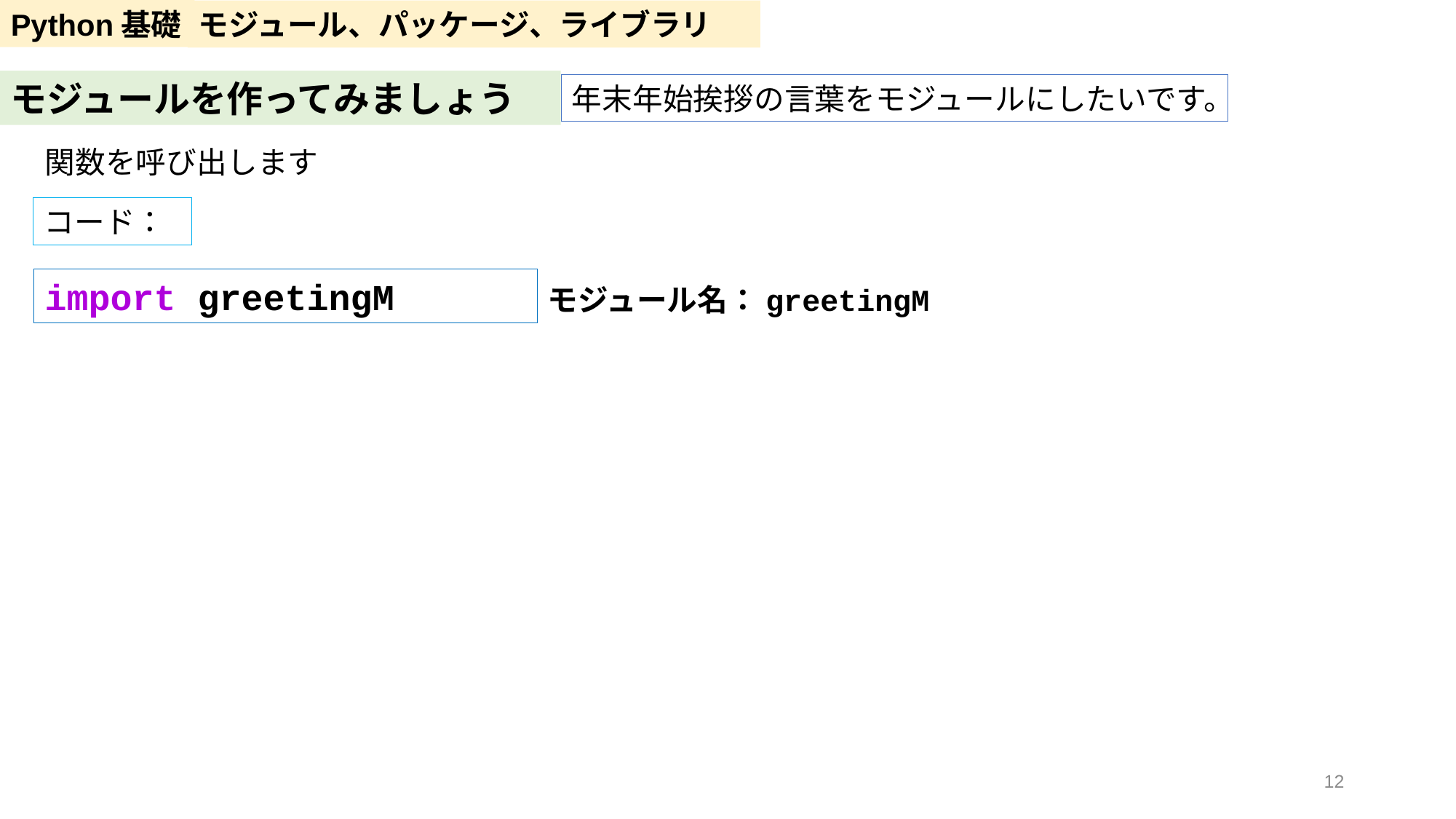

Python基礎
モジュール、パッケージ、ライブラリ
モジュールを作ってみましょう
年末年始挨拶の言葉をモジュールにしたいです。
関数を呼び出します
コード：
import greetingM
モジュール名：greetingM
12